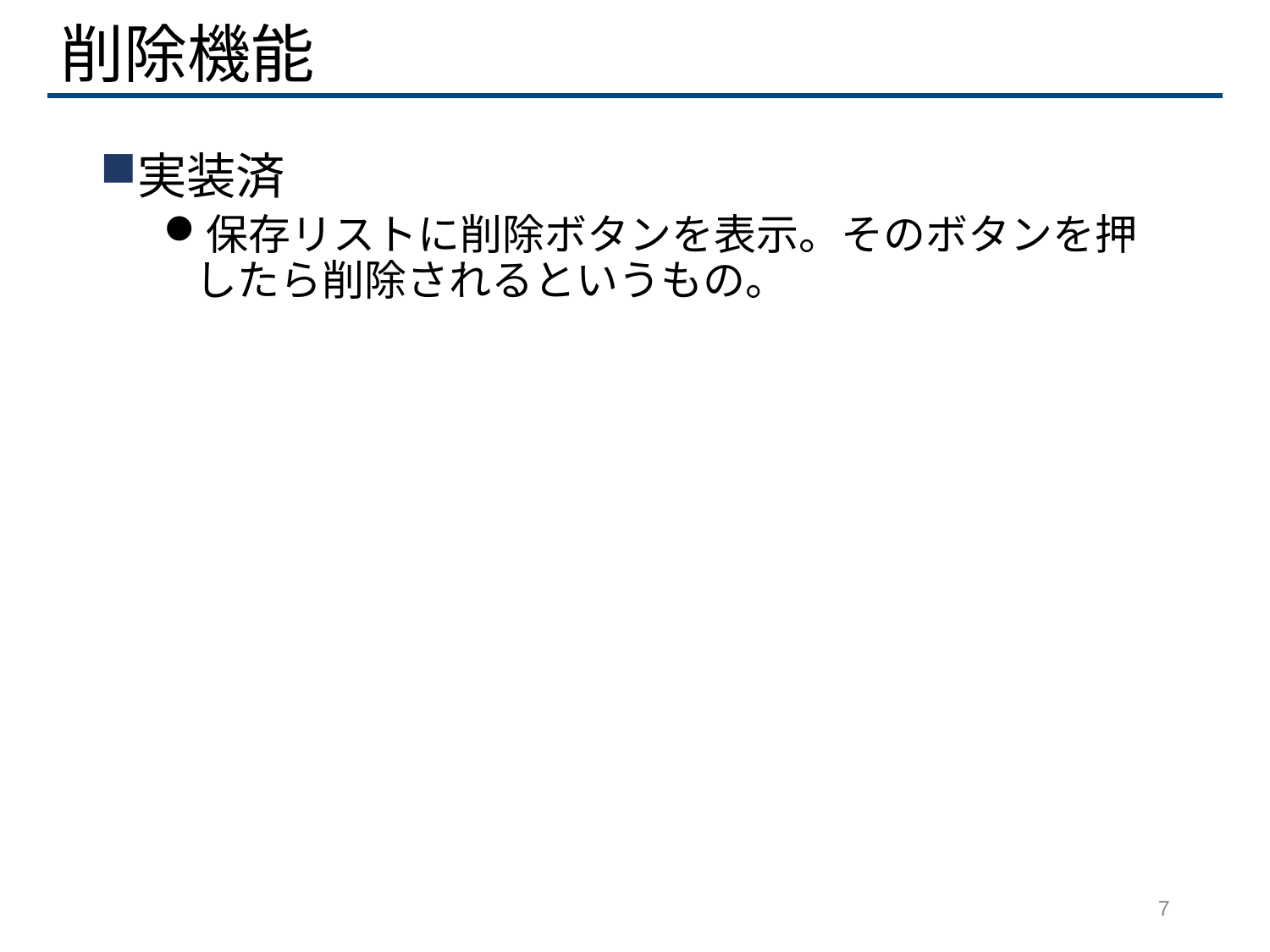

# 削除機能
実装済
保存リストに削除ボタンを表示。そのボタンを押したら削除されるというもの。

7